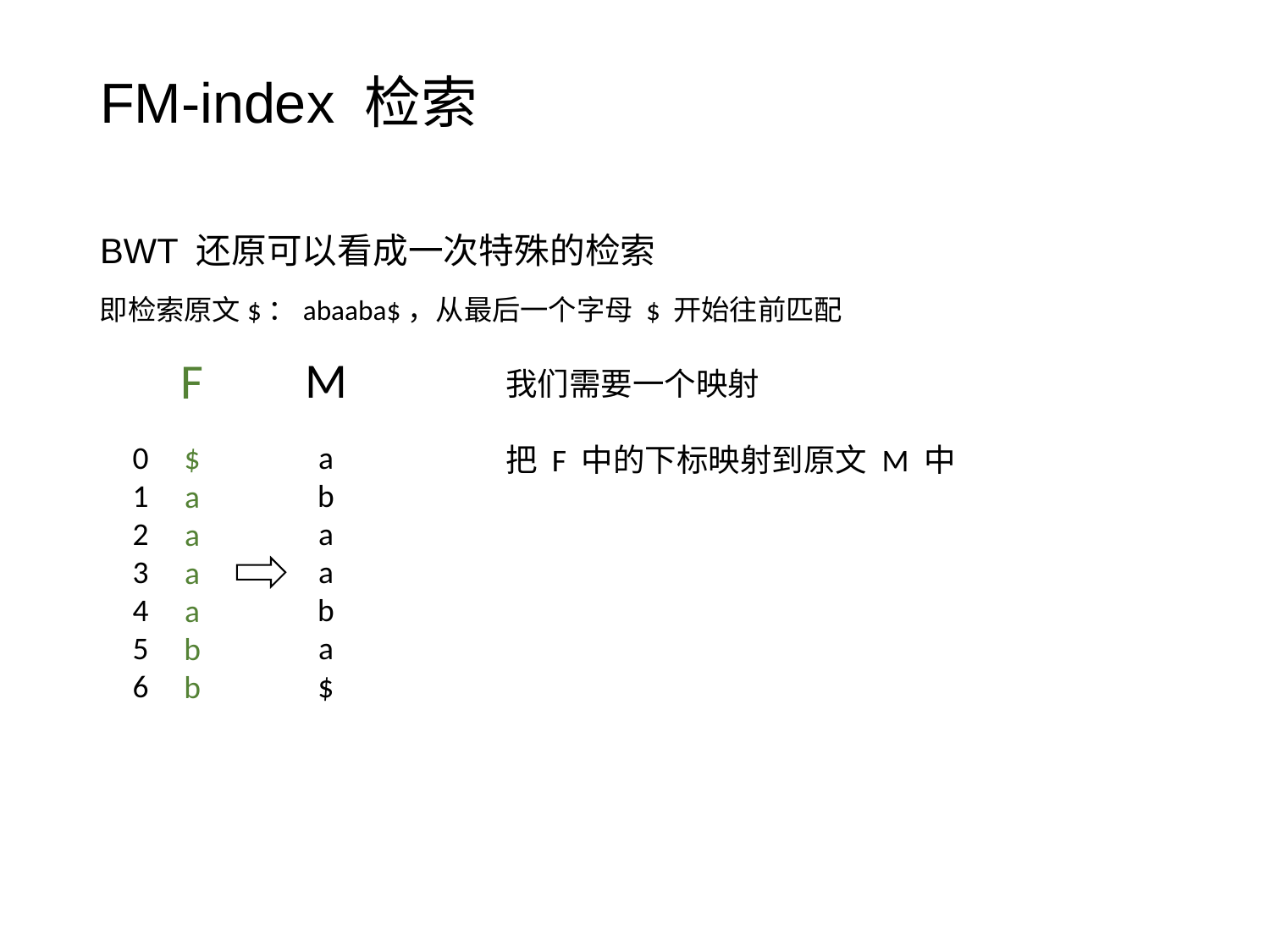

# FM-index 检索
BWT 还原可以看成一次特殊的检索
即检索原文$：abaaba$，从最后一个字母 $ 开始往前匹配
M

a
b
a
a
b
a
$

F

$
a
a
a
a
b
b
我们需要一个映射

把 F 中的下标映射到原文 M 中
0
1
2
3
4
5
6